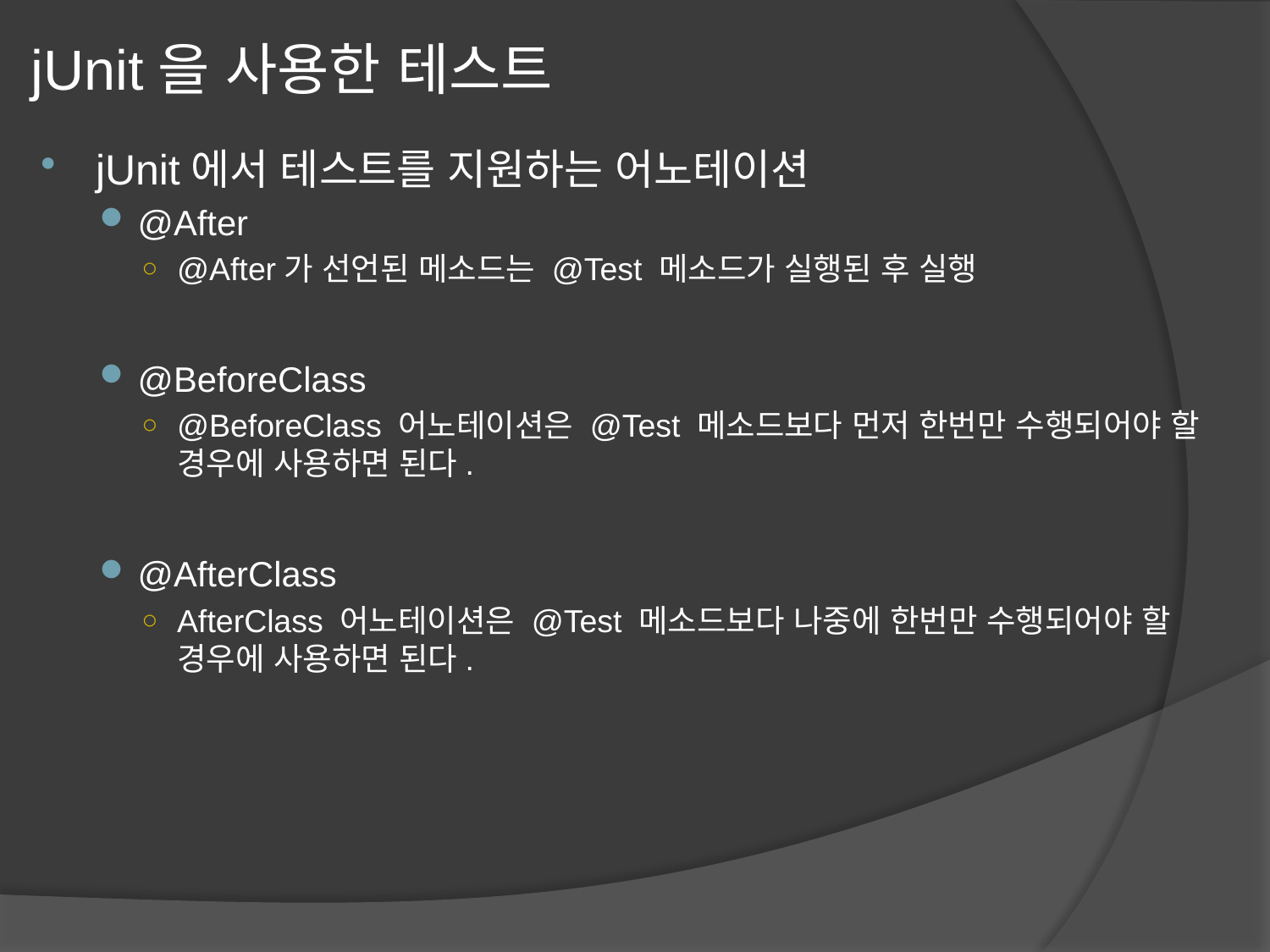

# jUnit을 사용한 테스트
jUnit에서 테스트를 지원하는 어노테이션
@After
@After가 선언된 메소드는 @Test 메소드가 실행된 후 실행

@BeforeClass
@BeforeClass 어노테이션은 @Test 메소드보다 먼저 한번만 수행되어야 할 경우에 사용하면 된다.

@AfterClass
AfterClass 어노테이션은 @Test 메소드보다 나중에 한번만 수행되어야 할 경우에 사용하면 된다.